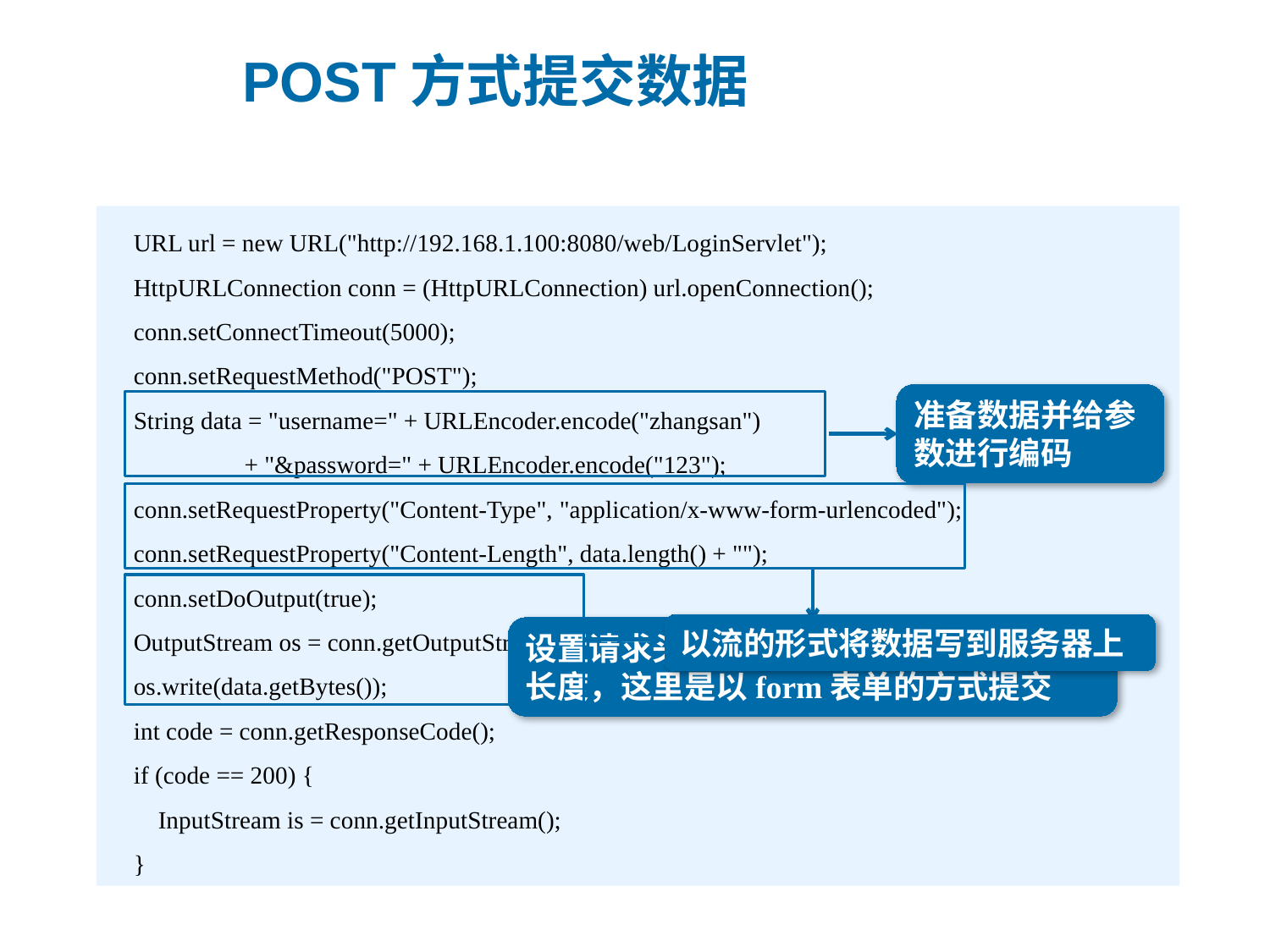

POST方式提交数据

    URL url = new URL("http://192.168.1.100:8080/web/LoginServlet");
    HttpURLConnection conn = (HttpURLConnection) url.openConnection();
    conn.setConnectTimeout(5000);
    conn.setRequestMethod("POST");
    String data = "username=" + URLEncoder.encode("zhangsan")
                      + "&password=" + URLEncoder.encode("123");
    conn.setRequestProperty("Content-Type", "application/x-www-form-urlencoded");
    conn.setRequestProperty("Content-Length", data.length() + "");
    conn.setDoOutput(true);
    OutputStream os = conn.getOutputStream();
    os.write(data.getBytes());
    int code = conn.getResponseCode();
    if (code == 200) {
        InputStream is = conn.getInputStream();
    }
准备数据并给参数进行编码

设置请求头数据提交方式以及提交数据的长度，这里是以form表单的方式提交
以流的形式将数据写到服务器上